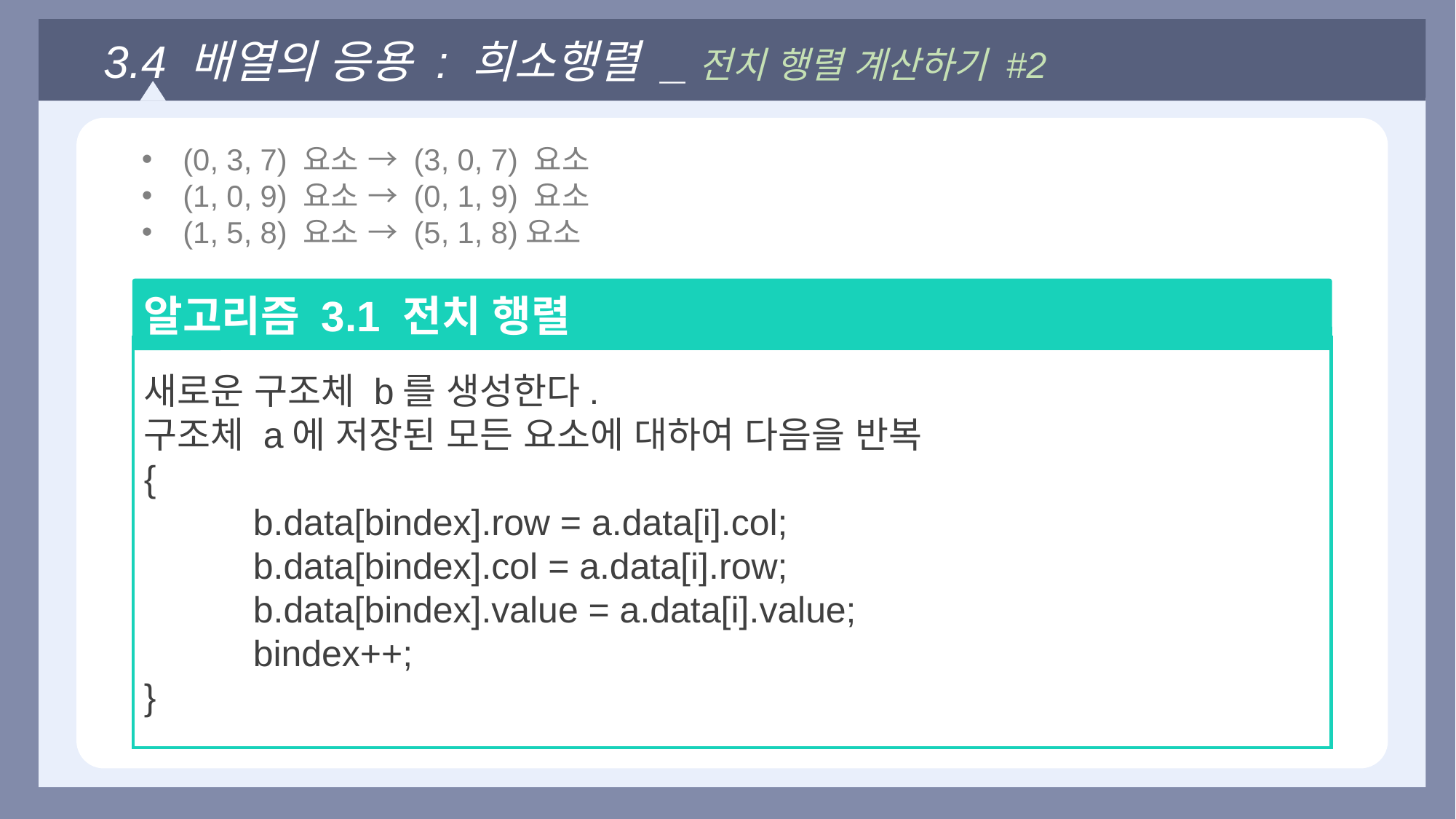

3.4 배열의 응용 : 희소행렬 _전치 행렬 계산하기 #2

(0, 3, 7) 요소 → (3, 0, 7) 요소
(1, 0, 9) 요소 → (0, 1, 9) 요소
(1, 5, 8) 요소 → (5, 1, 8)요소
알고리즘 3.1 전치 행렬
새로운 구조체 b를 생성한다.
구조체 a에 저장된 모든 요소에 대하여 다음을 반복
{
	b.data[bindex].row = a.data[i].col;
	b.data[bindex].col = a.data[i].row;
	b.data[bindex].value = a.data[i].value;
	bindex++;
}